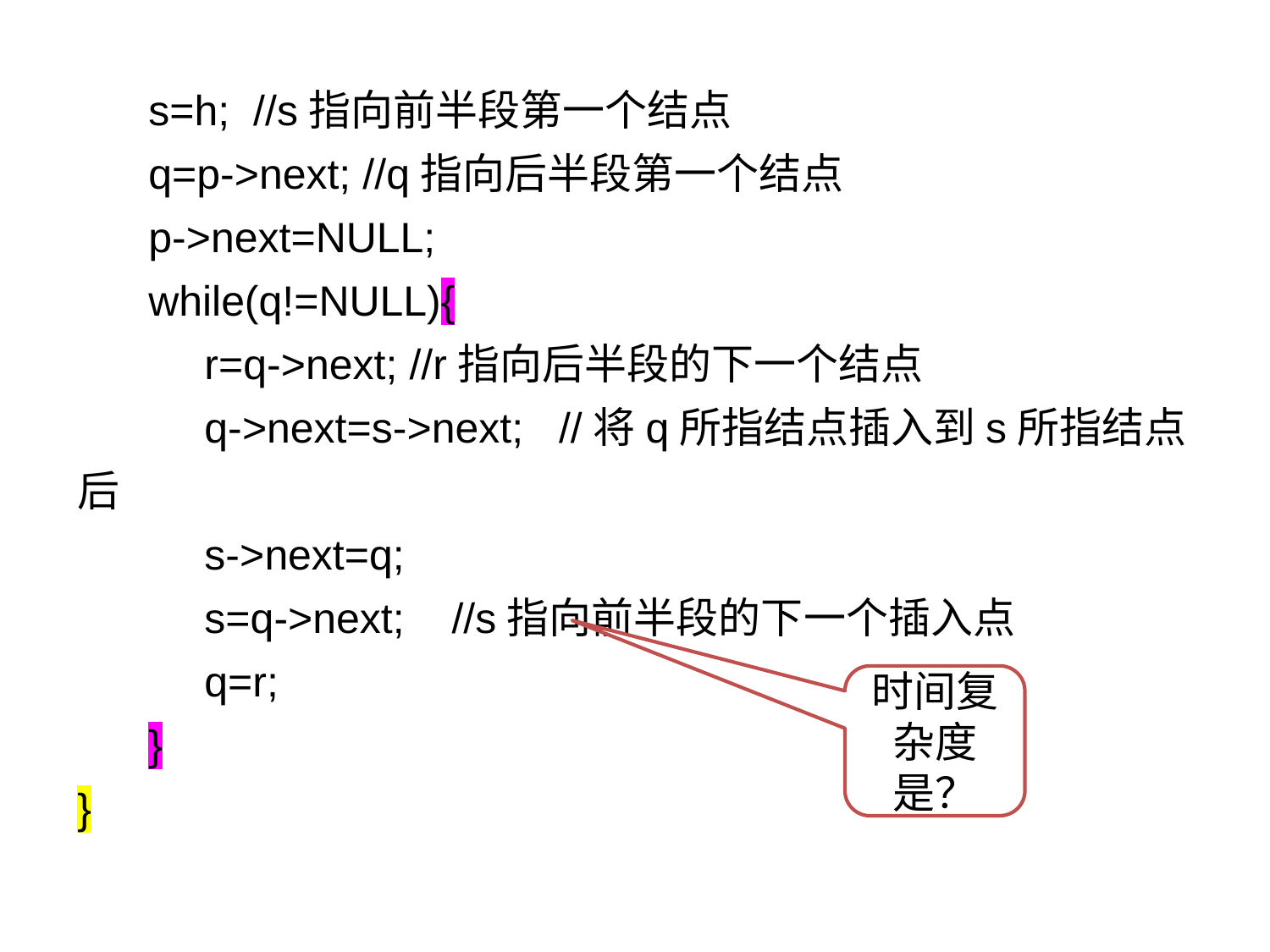

s=h;  //s指向前半段第一个结点
      q=p->next; //q指向后半段第一个结点
      p->next=NULL;
      while(q!=NULL){
	r=q->next; //r指向后半段的下一个结点
	q->next=s->next;   //将q所指结点插入到s所指结点后
	s->next=q;
	s=q->next;    //s指向前半段的下一个插入点
	q=r;
      }
}
时间复杂度是？